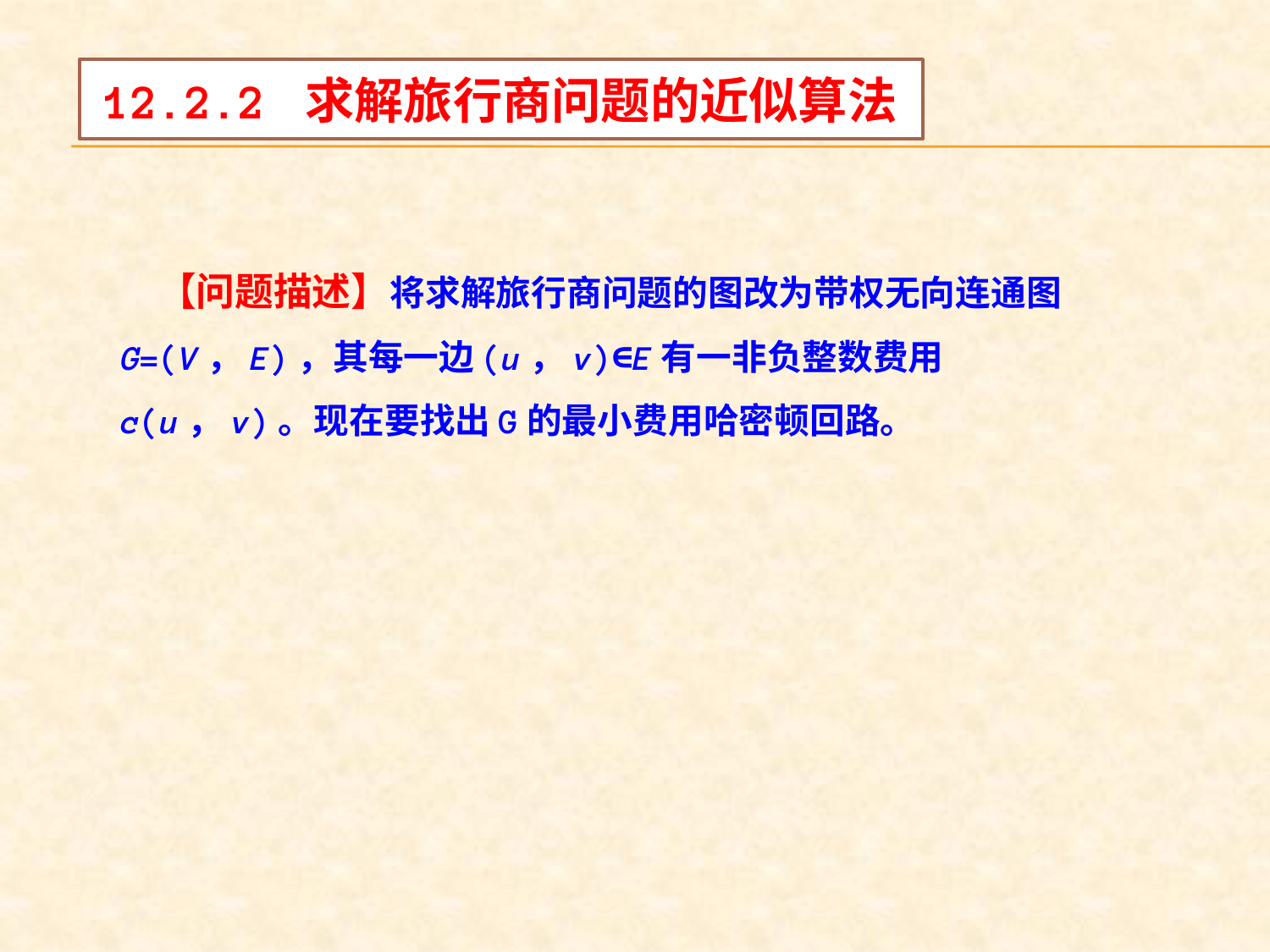

12.2.2 求解旅行商问题的近似算法
   【问题描述】将求解旅行商问题的图改为带权无向连通图G=(V，E)，其每一边(u，v)∈E有一非负整数费用c(u，v)。现在要找出G的最小费用哈密顿回路。